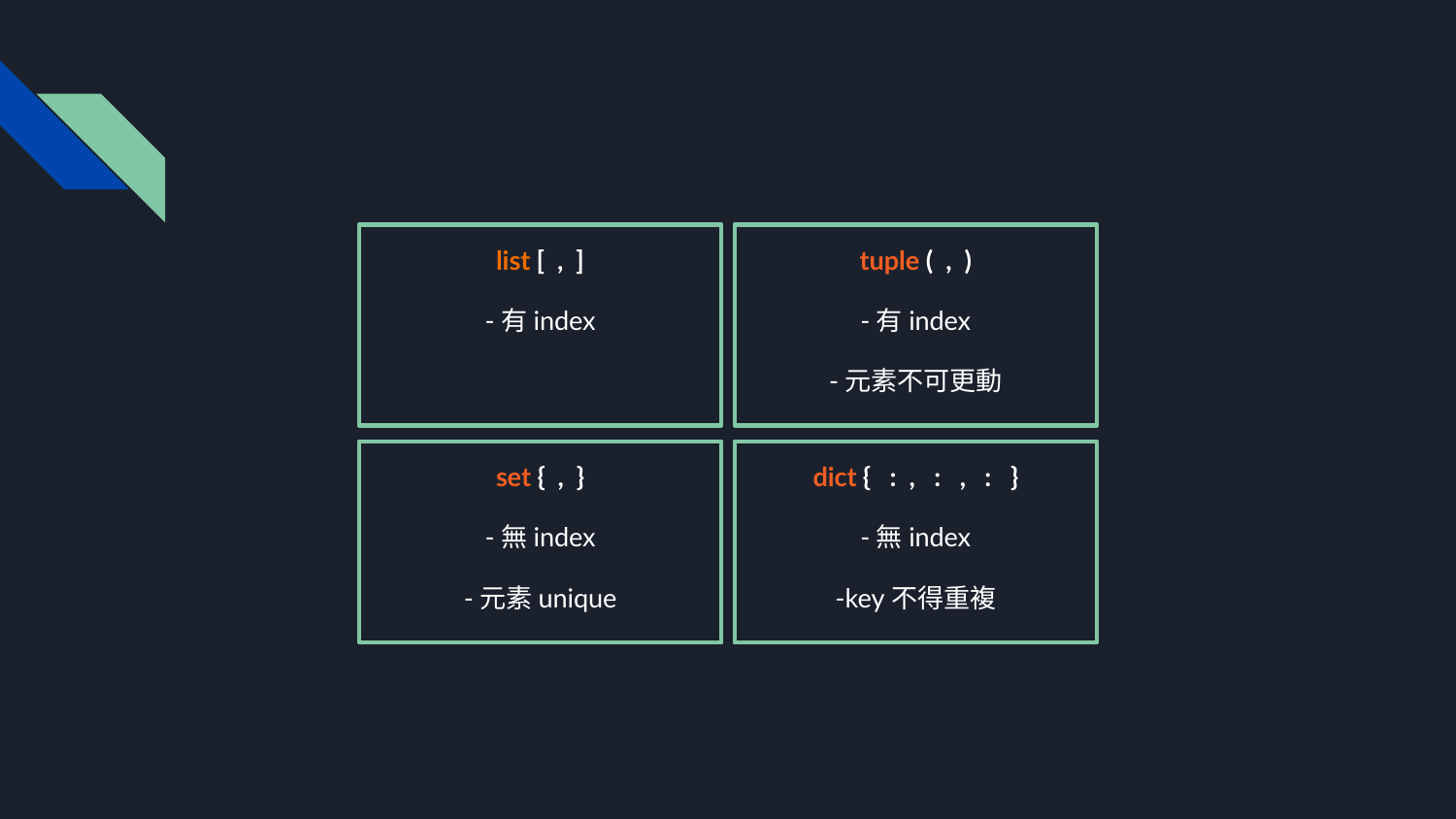

#
list [  ,  ]
-有index

tuple (  ,  )
-有index
-元素不可更動

set {  ,  }
-無index
-元素unique
dict {   :  ,   :   ,   :   }
-無index
-key不得重複